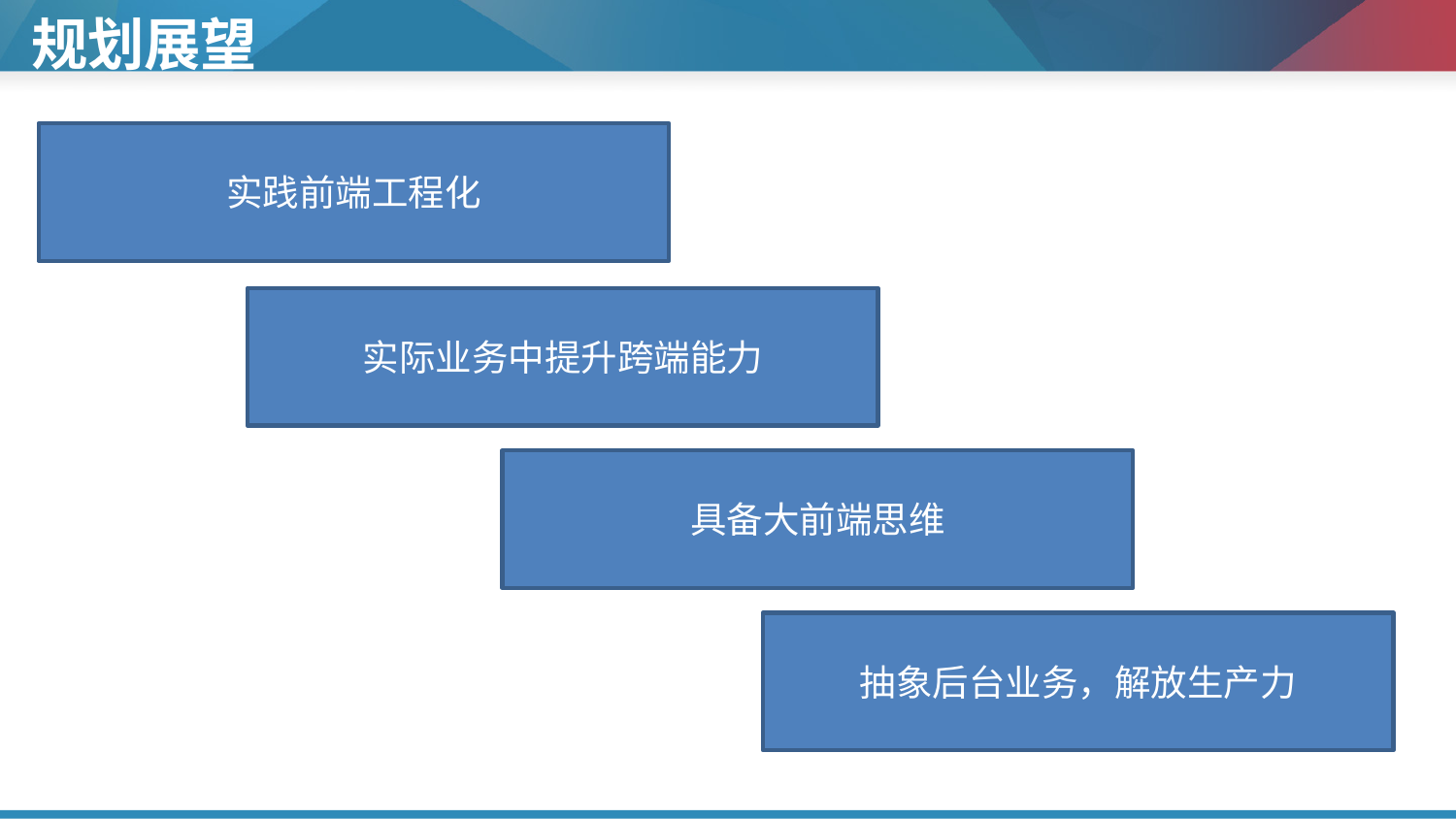

规划展望
实践前端工程化
实际业务中提升跨端能力
具备大前端思维
抽象后台业务，解放生产力